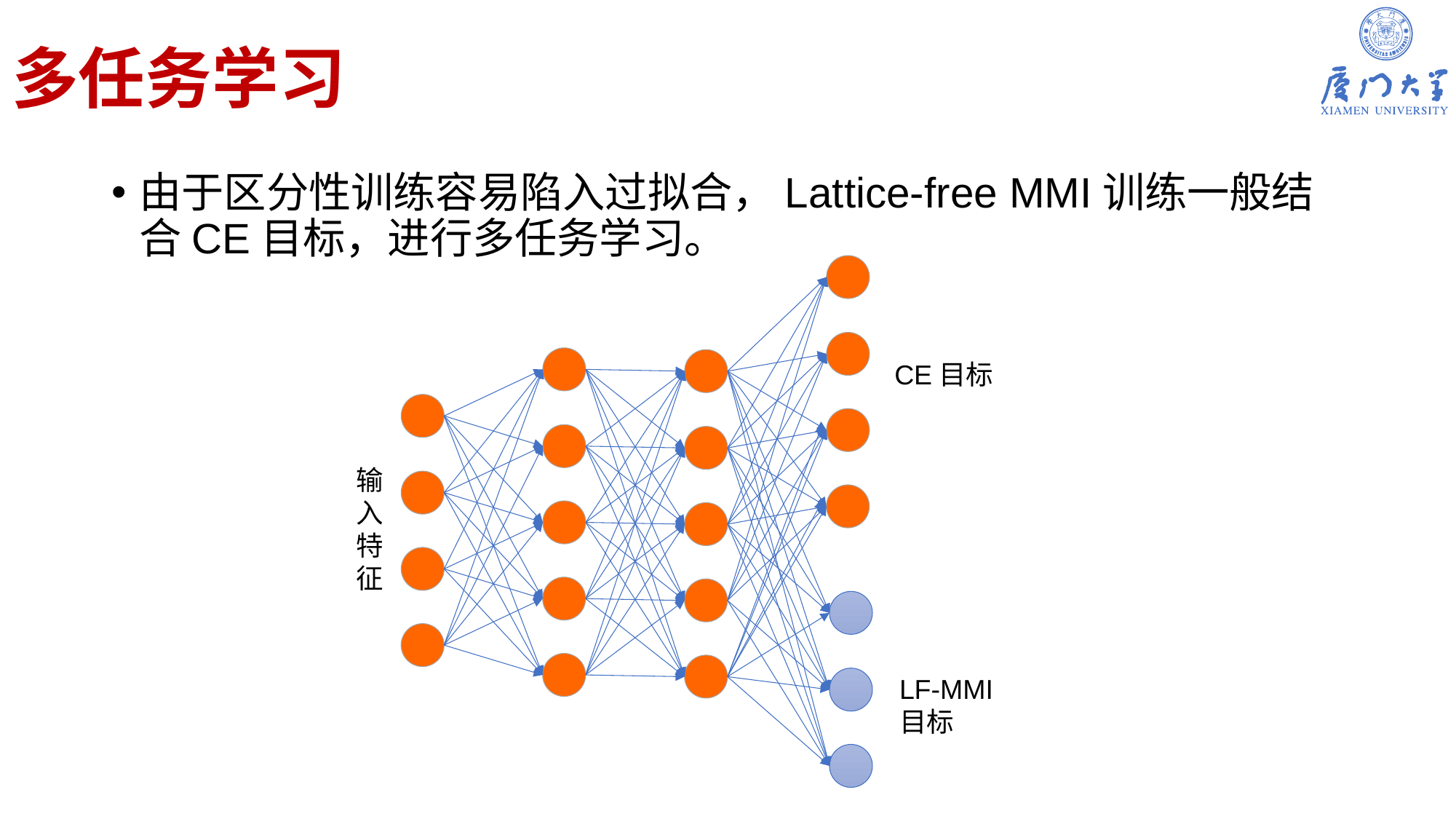

# 多任务学习
由于区分性训练容易陷入过拟合，Lattice-free MMI训练一般结合CE目标，进行多任务学习。

CE目标

输
入
特
征

LF-MMI
目标